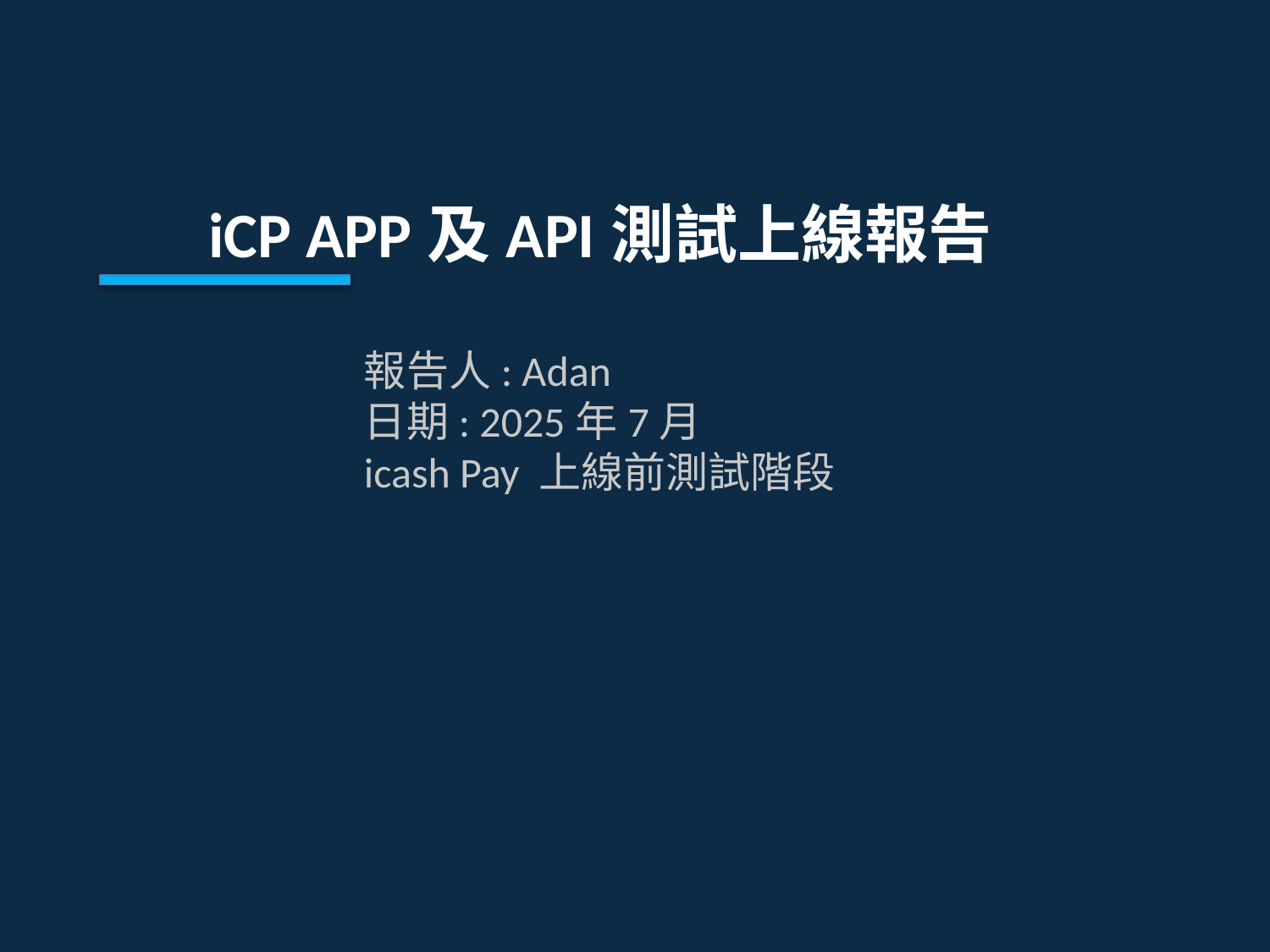

#

iCP APP及API測試上線報告

報告人: Adan
日期: 2025年7月
icash Pay 上線前測試階段